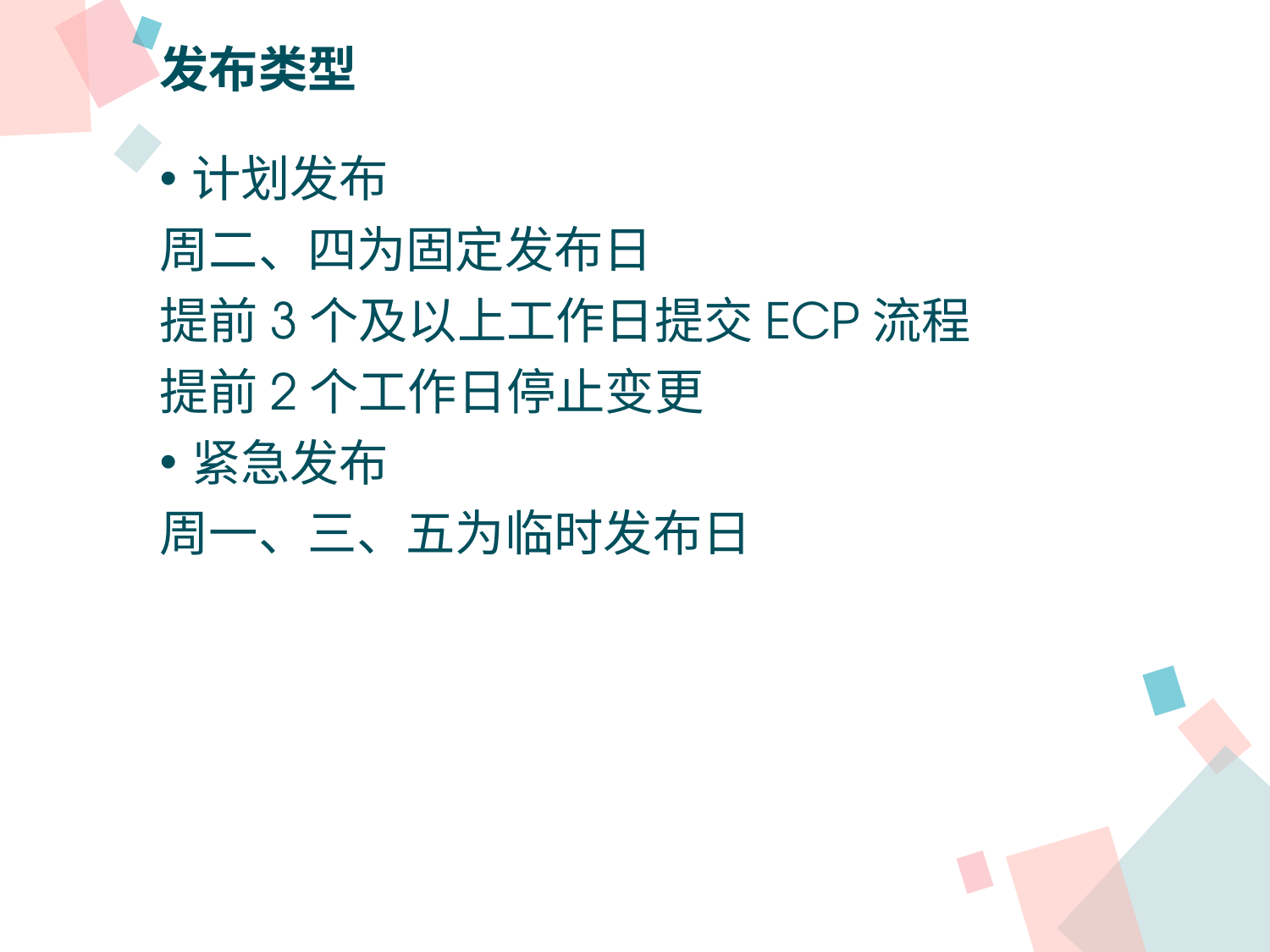

发布类型
计划发布
周二、四为固定发布日
提前3个及以上工作日提交ECP流程
提前2个工作日停止变更
紧急发布
周一、三、五为临时发布日